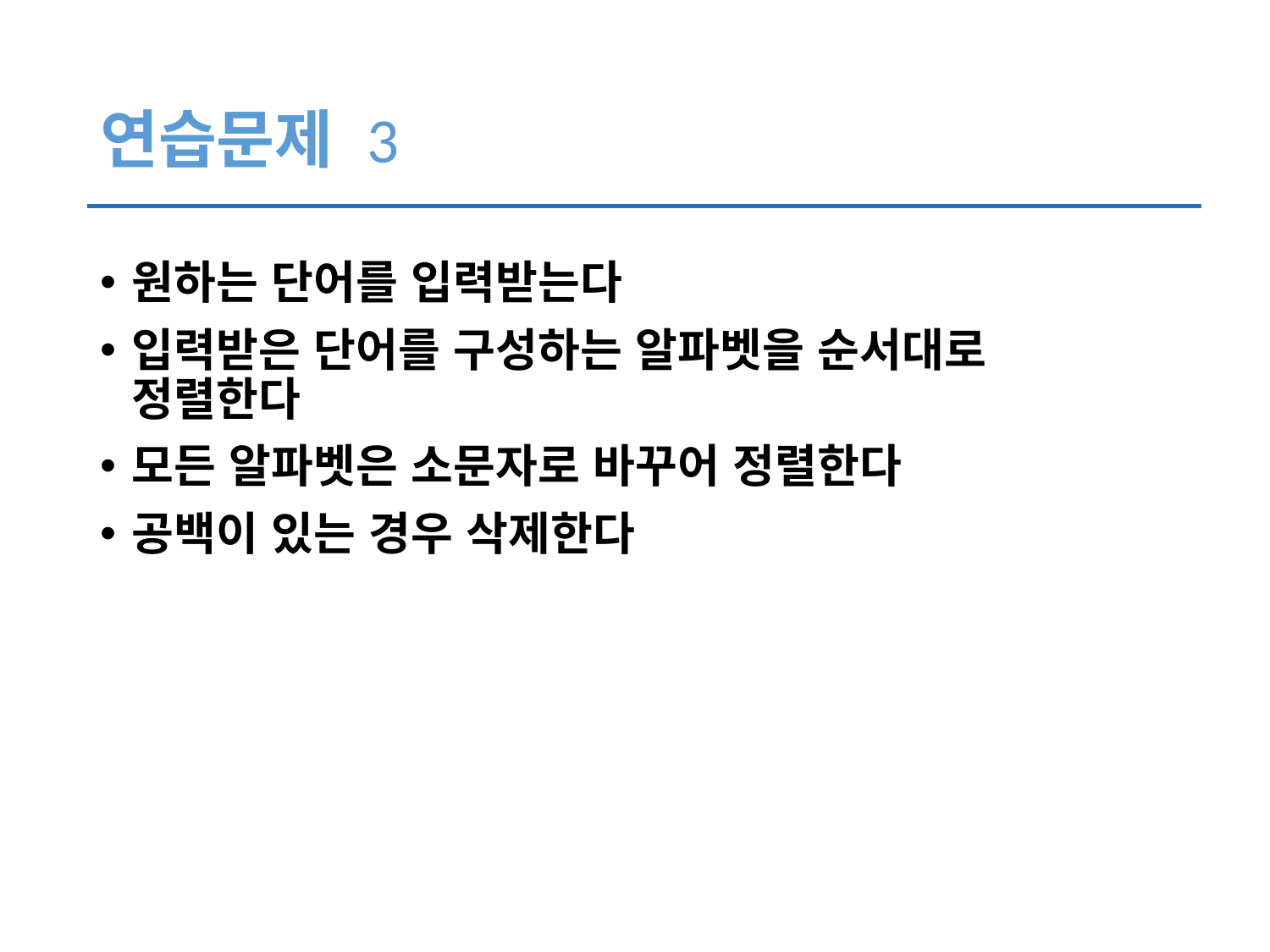

# 연습문제 3
원하는 단어를 입력받는다
입력받은 단어를 구성하는 알파벳을 순서대로 정렬한다
모든 알파벳은 소문자로 바꾸어 정렬한다
공백이 있는 경우 삭제한다